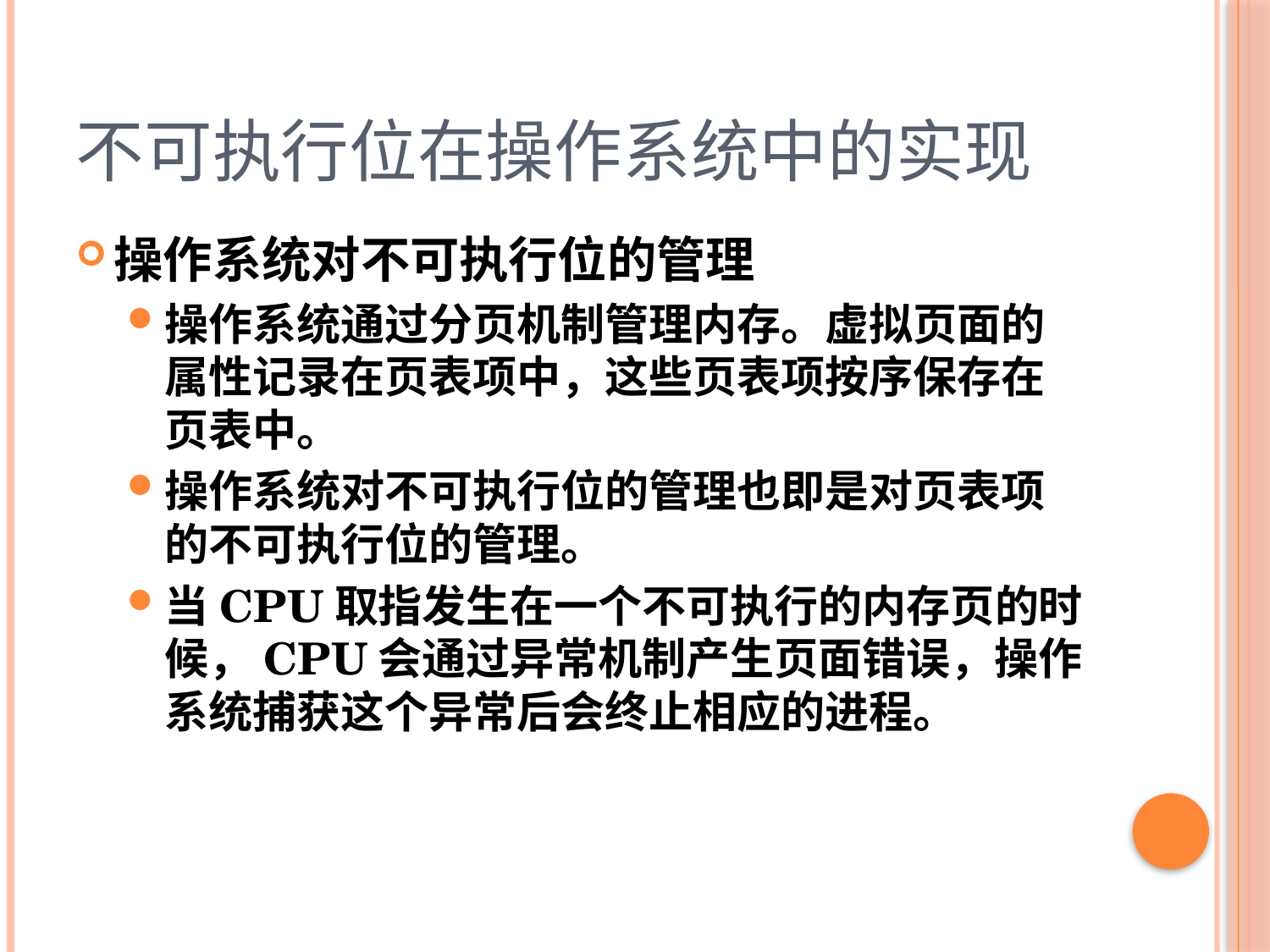

# 不可执行位在操作系统中的实现
操作系统对不可执行位的管理
操作系统通过分页机制管理内存。虚拟页面的属性记录在页表项中，这些页表项按序保存在页表中。
操作系统对不可执行位的管理也即是对页表项的不可执行位的管理。
当CPU取指发生在一个不可执行的内存页的时候，CPU会通过异常机制产生页面错误，操作系统捕获这个异常后会终止相应的进程。